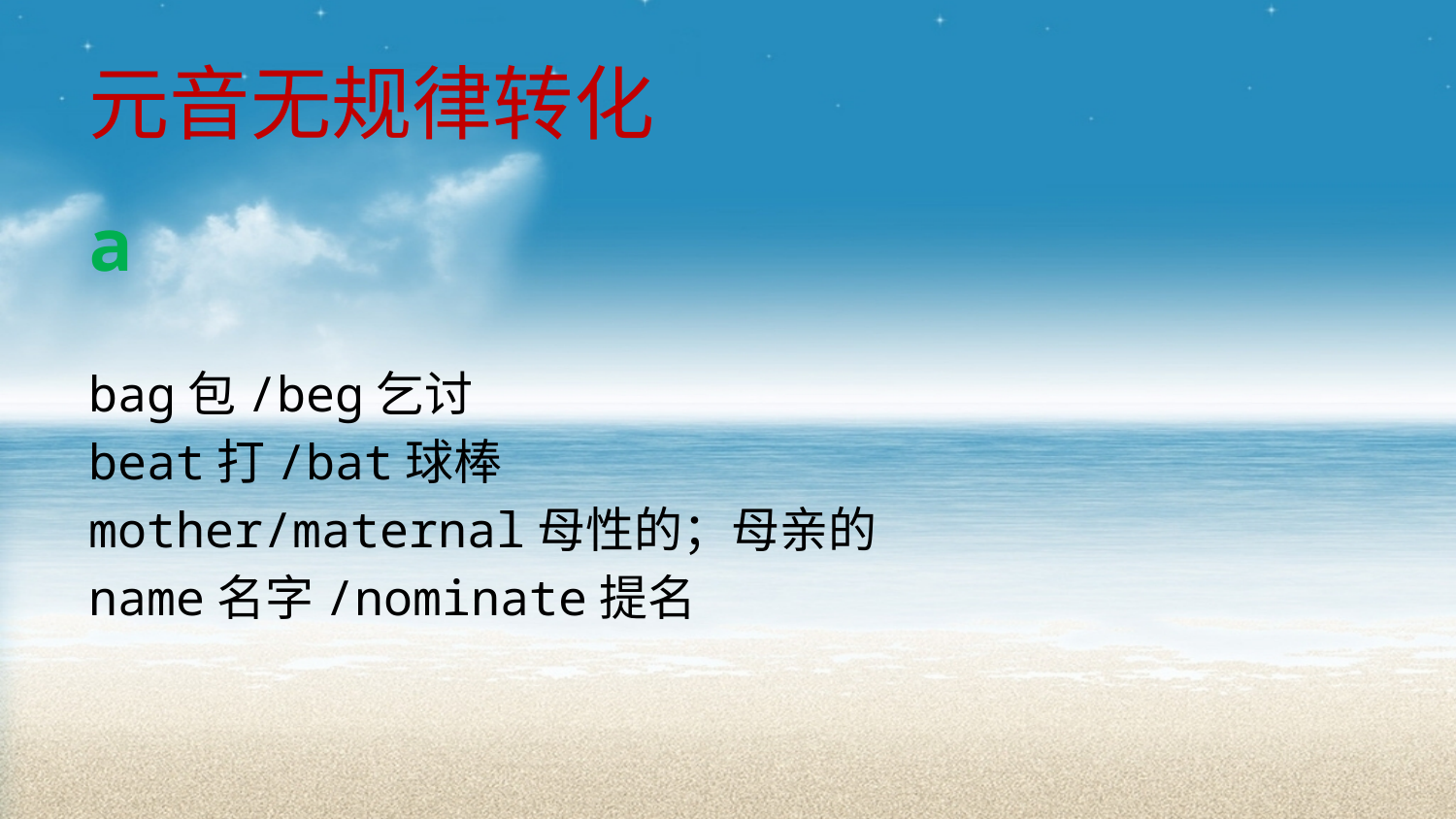

# 元音无规律转化
a

bag包/beg乞讨
beat打/bat球棒
mother/maternal母性的；母亲的
name名字/nominate提名